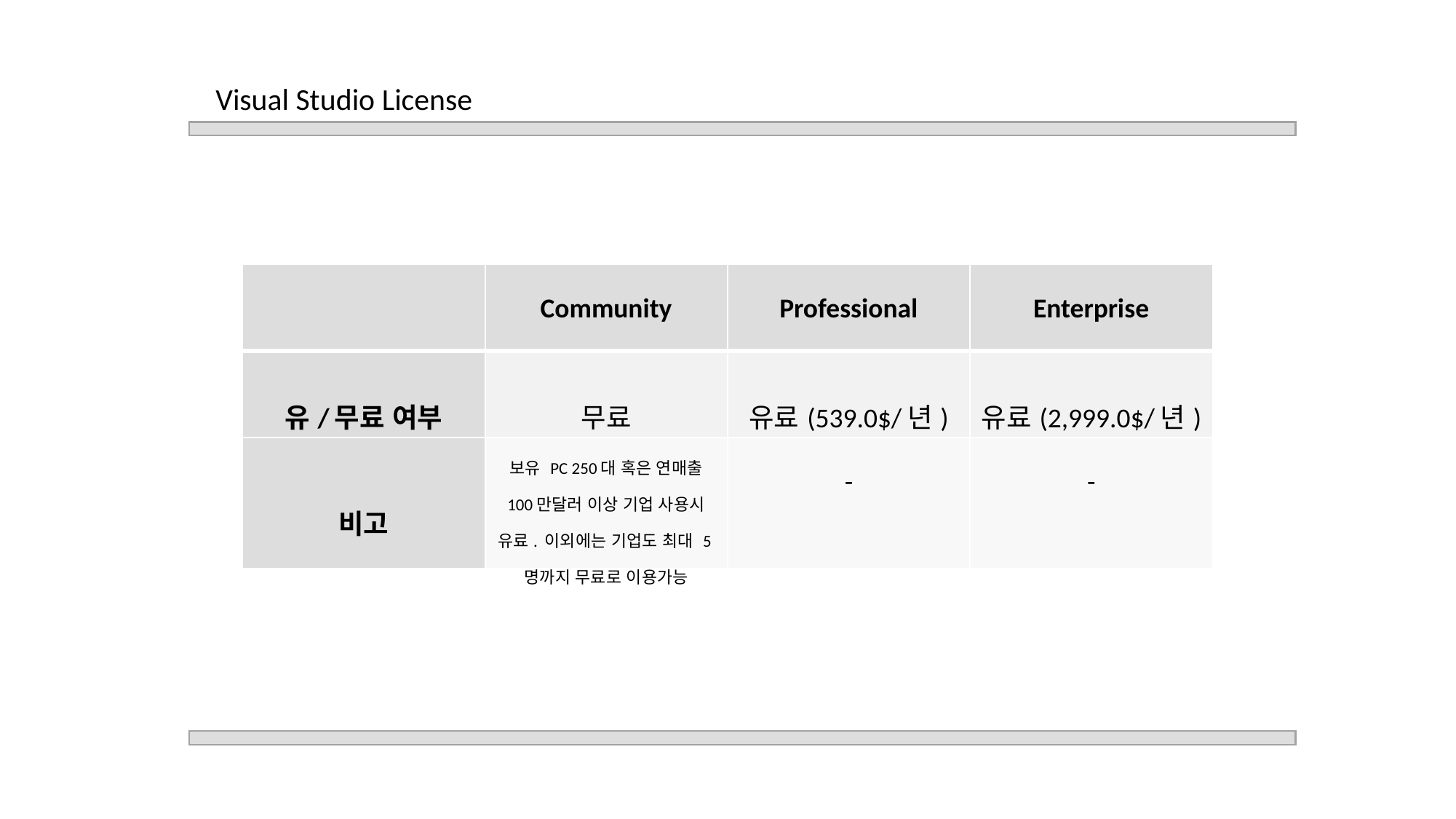

Visual Studio License

|  | Community | Professional | Enterprise |
| --- | --- | --- | --- |
| 유/무료 여부 | 무료 | 유료(539.0$/년) | 유료(2,999.0$/년) |
| 비고 | 보유 PC 250대 혹은 연매출 100만달러 이상 기업 사용시 유료. 이외에는 기업도 최대 5명까지 무료로 이용가능 | - | - |